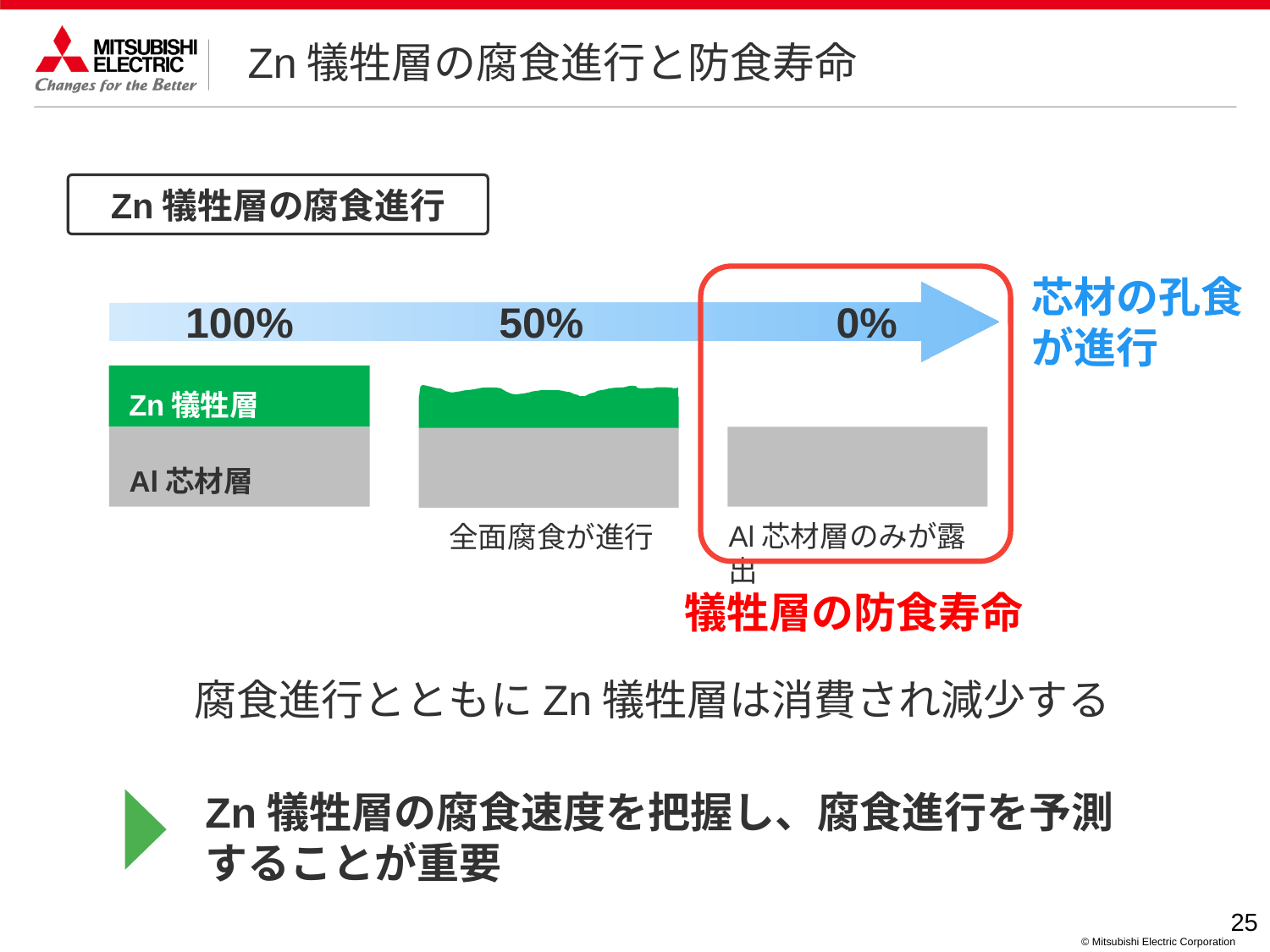

# Zn犠牲層の腐食進行と防食寿命
Zn犠牲層の腐食進行
芯材の孔食が進行

100%
50%
0%

Zn犠牲層

Al芯材層
Al芯材層のみが露出
全面腐食が進行
犠牲層の防食寿命
腐食進行とともにZn犠牲層は消費され減少する
Zn犠牲層の腐食速度を把握し、腐食進行を予測することが重要